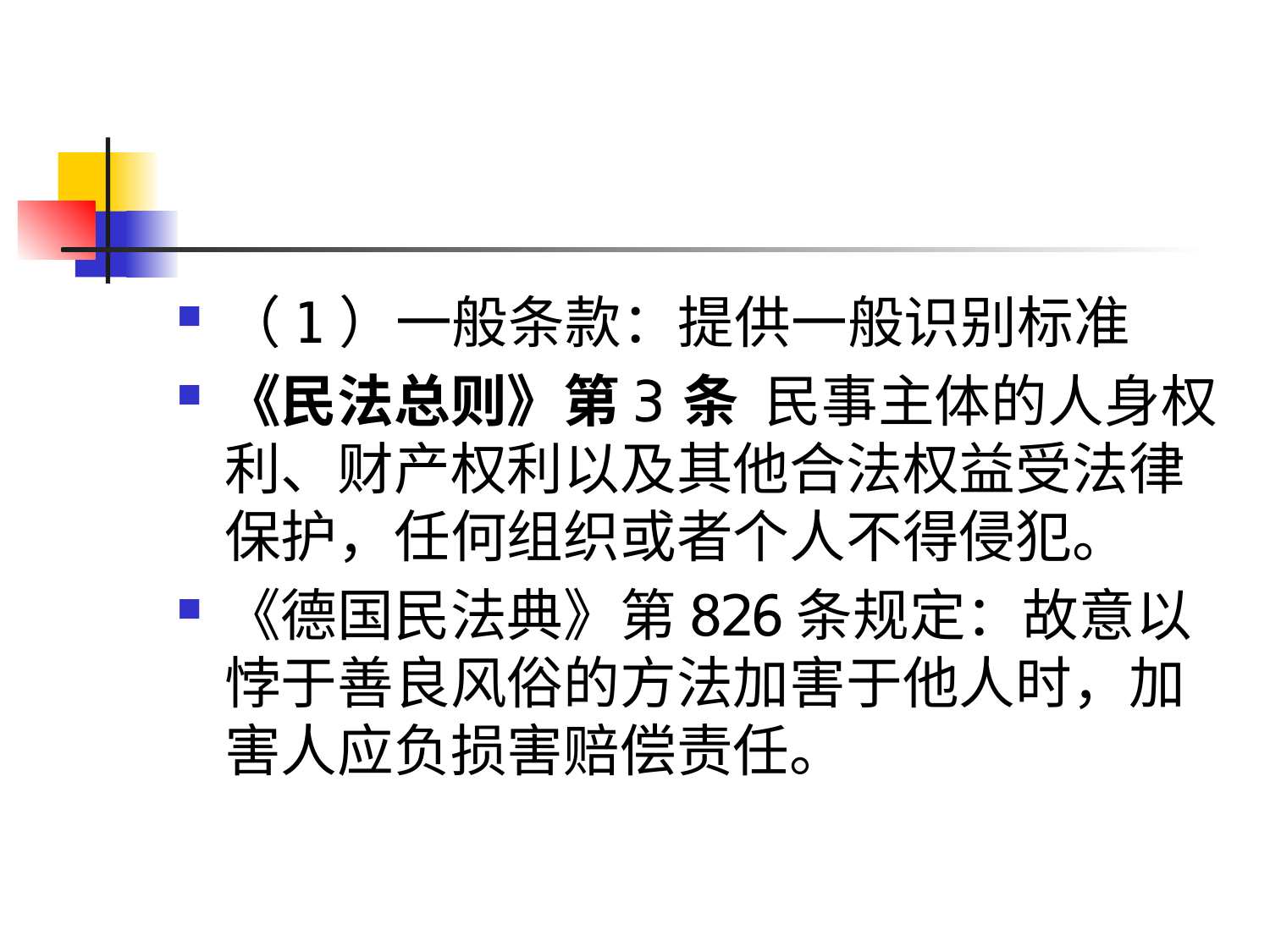

#
（1）一般条款：提供一般识别标准
《民法总则》第3条  民事主体的人身权利、财产权利以及其他合法权益受法律保护，任何组织或者个人不得侵犯。
《德国民法典》第826条规定：故意以悖于善良风俗的方法加害于他人时，加害人应负损害赔偿责任。